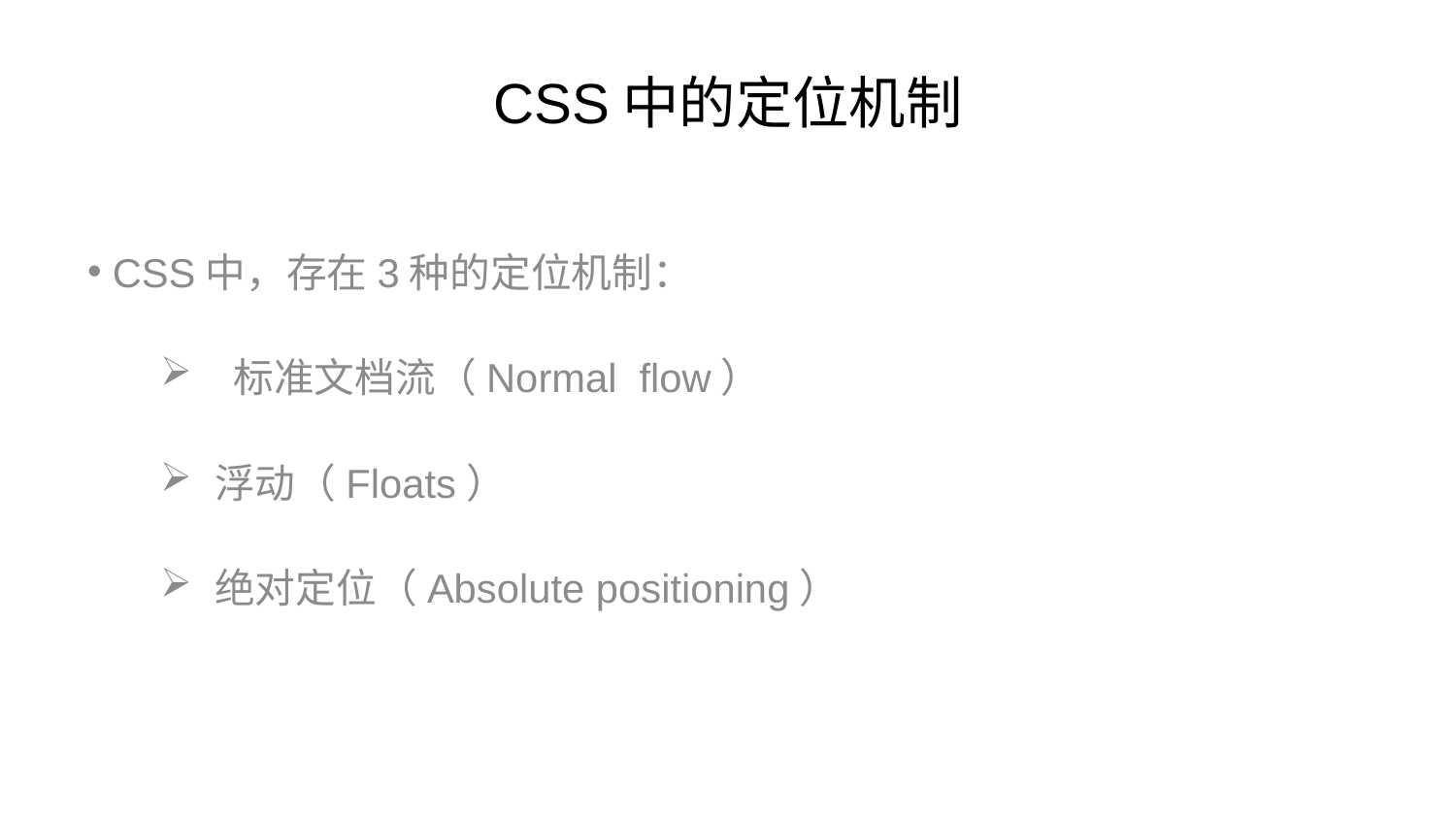

CSS中的定位机制
 CSS中，存在3种的定位机制：
 标准文档流（Normal  flow）
浮动（Floats）
绝对定位（Absolute positioning）